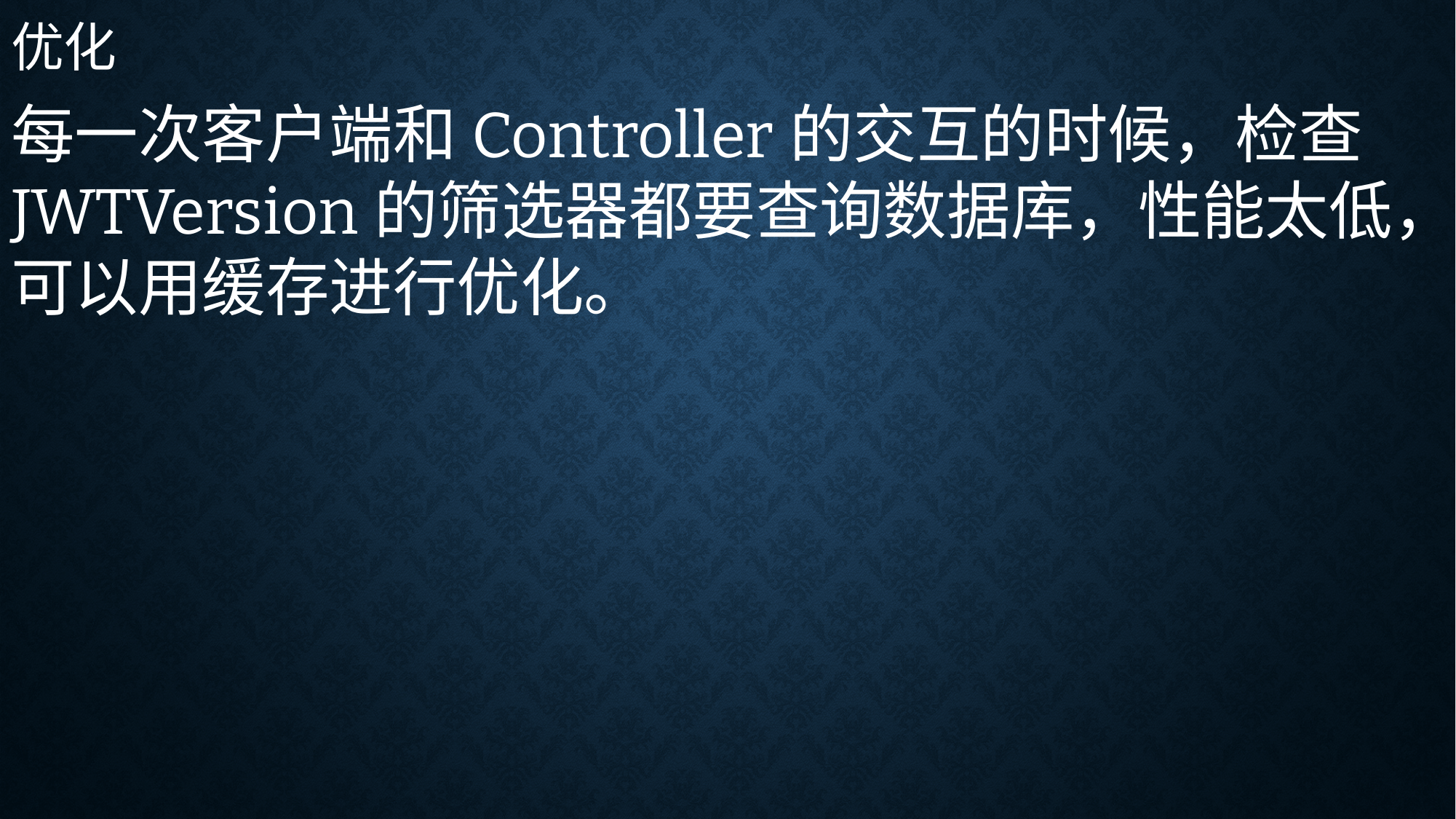

优化
每一次客户端和Controller的交互的时候，检查JWTVersion的筛选器都要查询数据库，性能太低，可以用缓存进行优化。